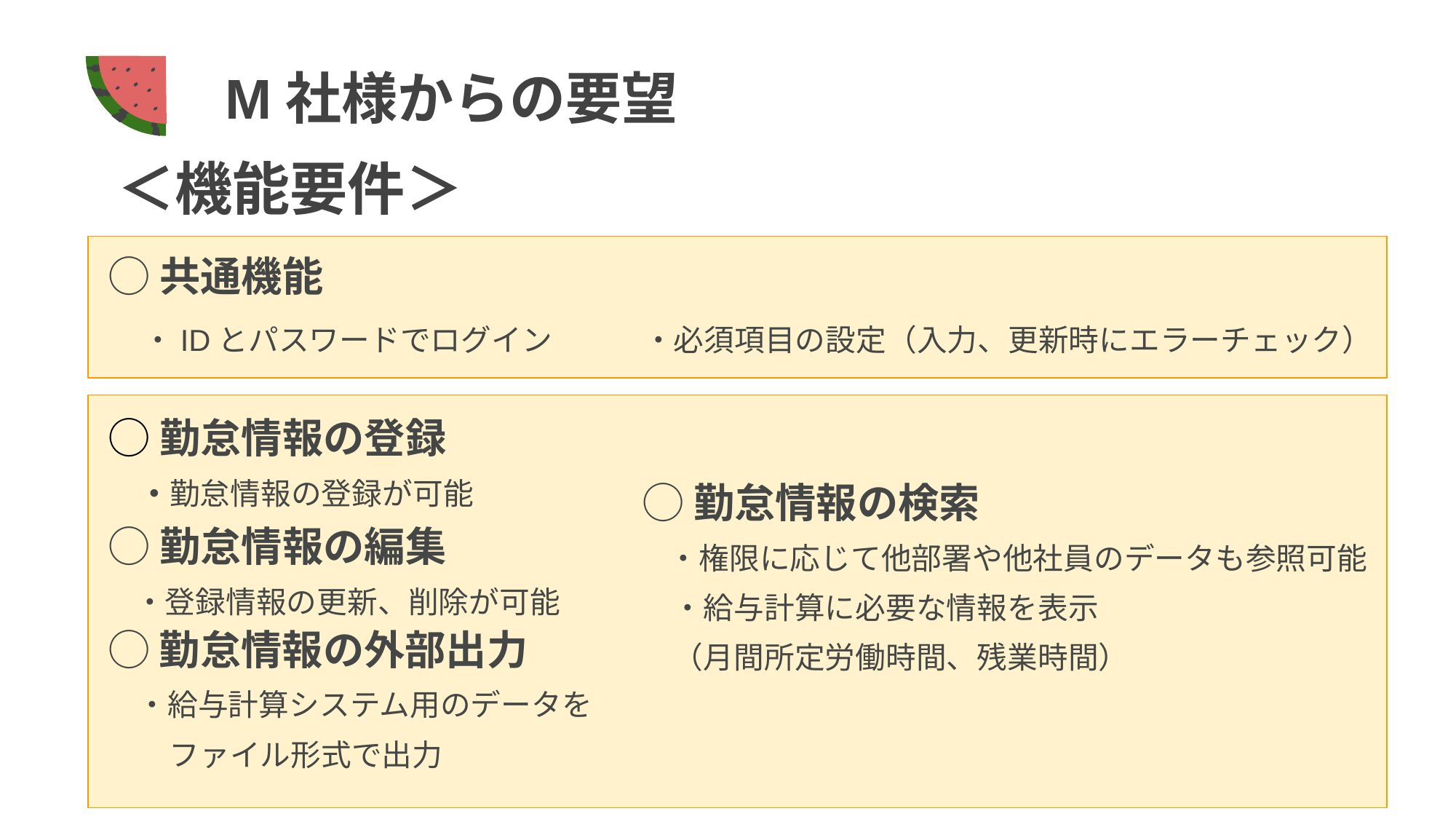

# M社様からの要望
＜機能要件＞

◯共通機能
　 ・IDとパスワードでログイン　　　・必須項目の設定（入力、更新時にエラーチェック）

◯勤怠情報の登録
　・勤怠情報の登録が可能
◯勤怠情報の編集
　・登録情報の更新、削除が可能

◯勤怠情報の検索
　・権限に応じて他部署や他社員のデータも参照可能
　・給与計算に必要な情報を表示
　（月間所定労働時間、残業時間）
◯勤怠情報の外部出力
　・給与計算システム用のデータを
　　ファイル形式で出力